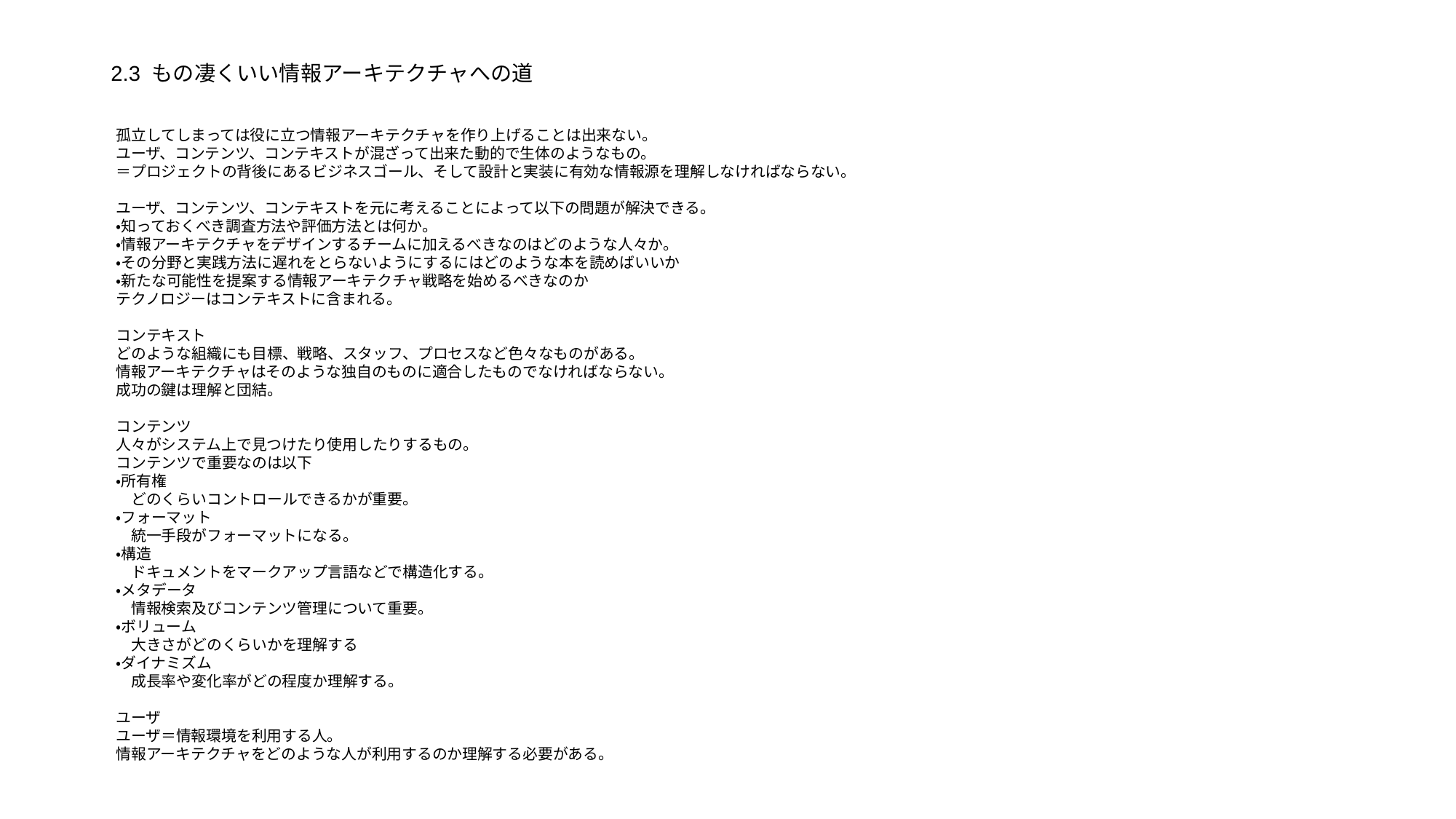

# 2.3 もの凄くいい情報アーキテクチャへの道
孤立してしまっては役に立つ情報アーキテクチャを作り上げることは出来ない。
ユーザ、コンテンツ、コンテキストが混ざって出来た動的で生体のようなもの。
＝プロジェクトの背後にあるビジネスゴール、そして設計と実装に有効な情報源を理解しなければならない。

ユーザ、コンテンツ、コンテキストを元に考えることによって以下の問題が解決できる。
・知っておくべき調査方法や評価方法とは何か。
・情報アーキテクチャをデザインするチームに加えるべきなのはどのような人々か。
・その分野と実践方法に遅れをとらないようにするにはどのような本を読めばいいか
・新たな可能性を提案する情報アーキテクチャ戦略を始めるべきなのか
テクノロジーはコンテキストに含まれる。

コンテキスト
どのような組織にも目標、戦略、スタッフ、プロセスなど色々なものがある。
情報アーキテクチャはそのような独自のものに適合したものでなければならない。
成功の鍵は理解と団結。

コンテンツ
人々がシステム上で見つけたり使用したりするもの。
コンテンツで重要なのは以下
・所有権
　どのくらいコントロールできるかが重要。
・フォーマット
　統一手段がフォーマットになる。
・構造
　ドキュメントをマークアップ言語などで構造化する。
・メタデータ
　情報検索及びコンテンツ管理について重要。
・ボリューム
　大きさがどのくらいかを理解する
・ダイナミズム
　成長率や変化率がどの程度か理解する。

ユーザ
ユーザ＝情報環境を利用する人。
情報アーキテクチャをどのような人が利用するのか理解する必要がある。